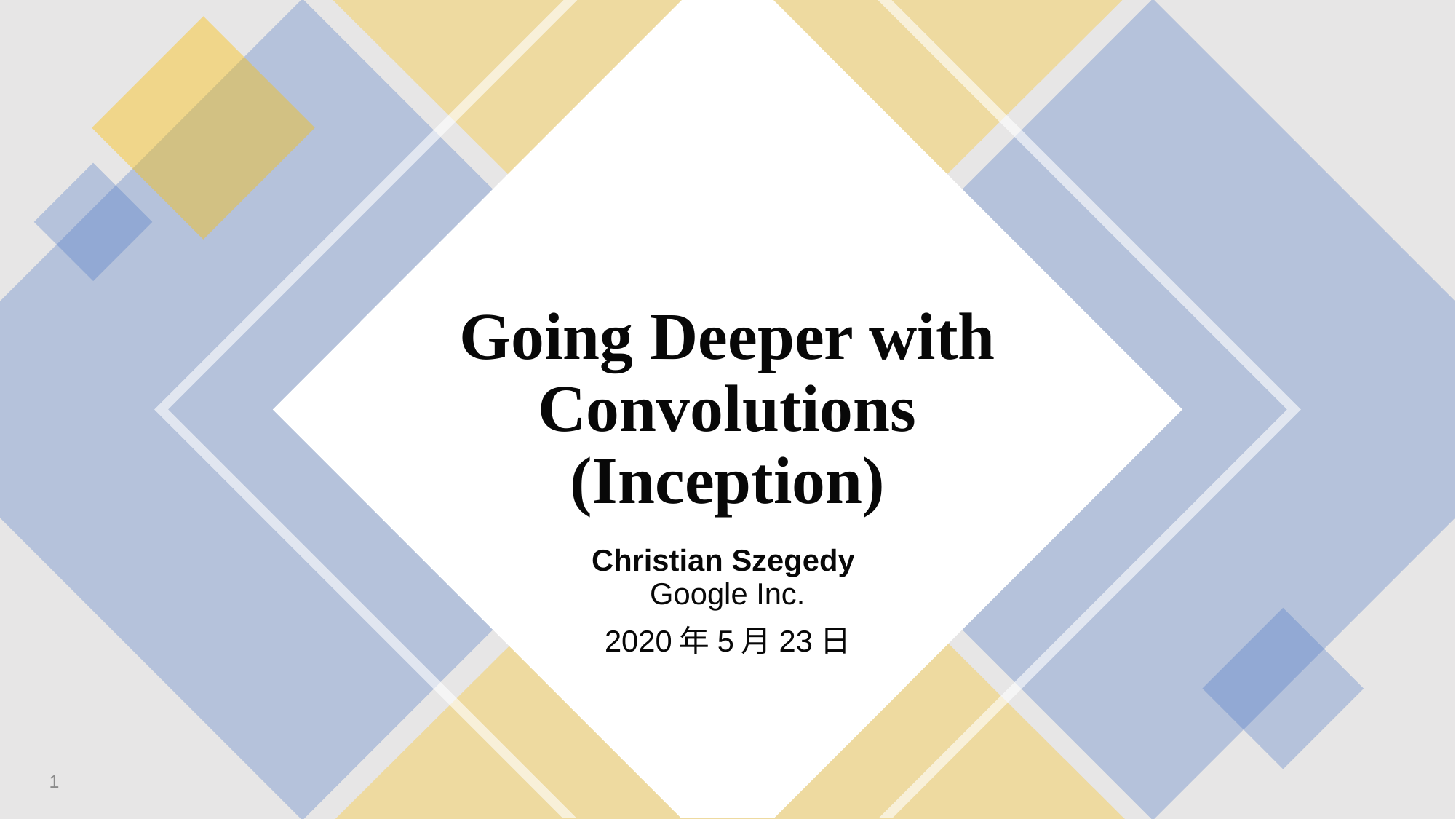

# Going Deeper with Convolutions (Inception)

Christian Szegedy
Google Inc.
2020年5月23日

1